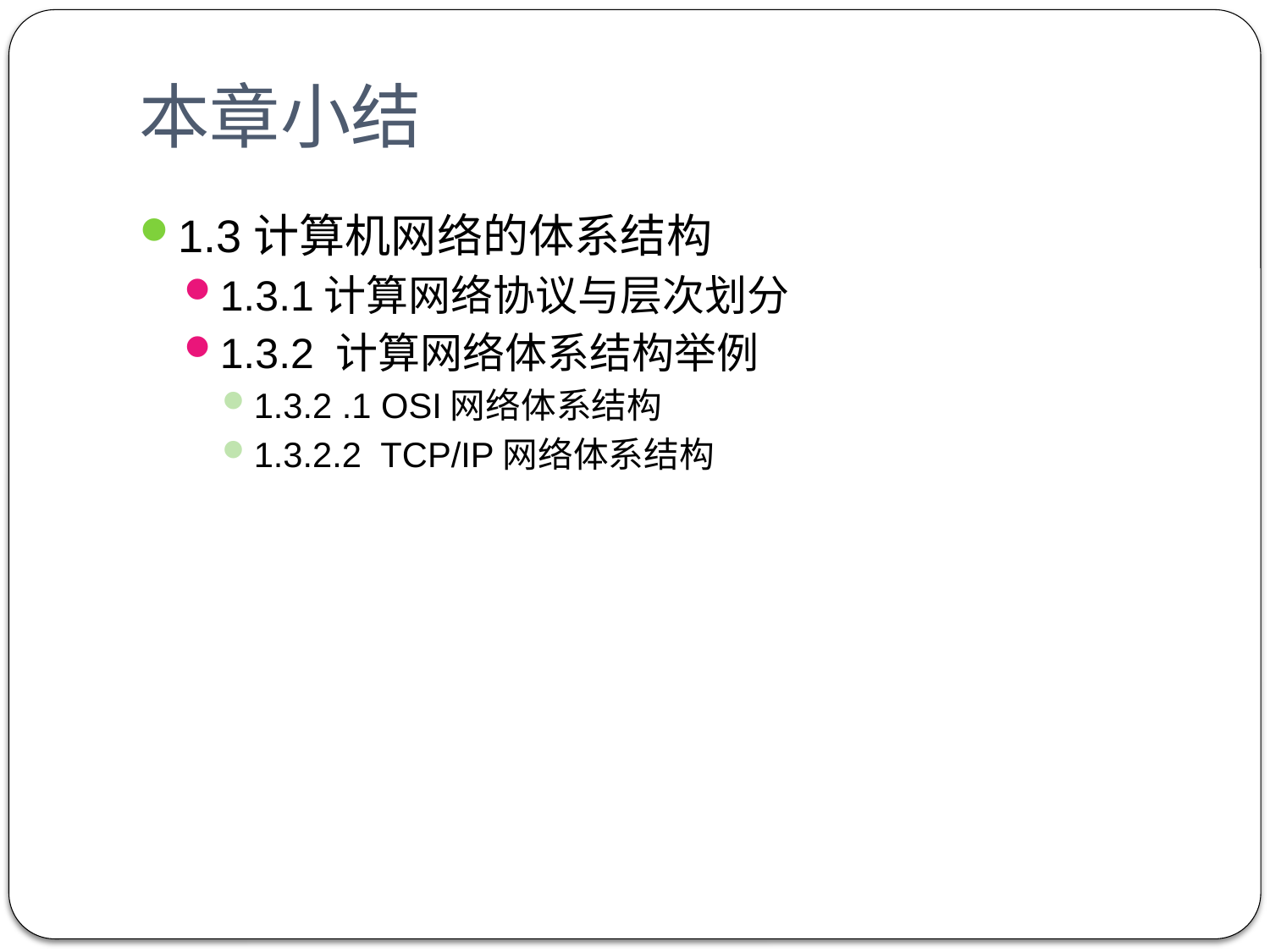

# 本章小结
1.3计算机网络的体系结构
1.3.1计算网络协议与层次划分
1.3.2 计算网络体系结构举例
1.3.2 .1 OSI网络体系结构
1.3.2.2  TCP/IP网络体系结构